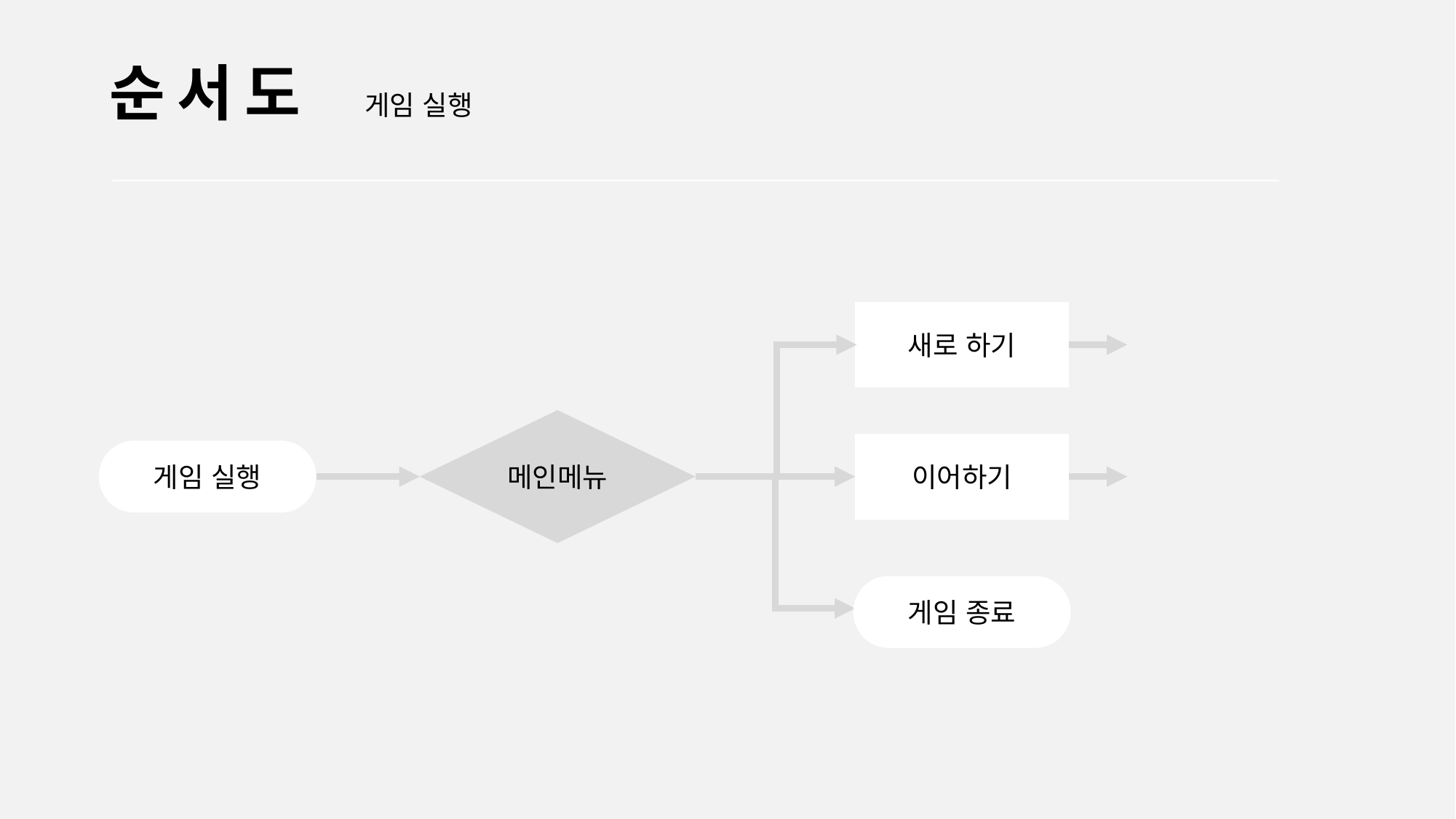

순서도

게임 실행
새로 하기
메인메뉴
이어하기
게임 실행
게임 종료